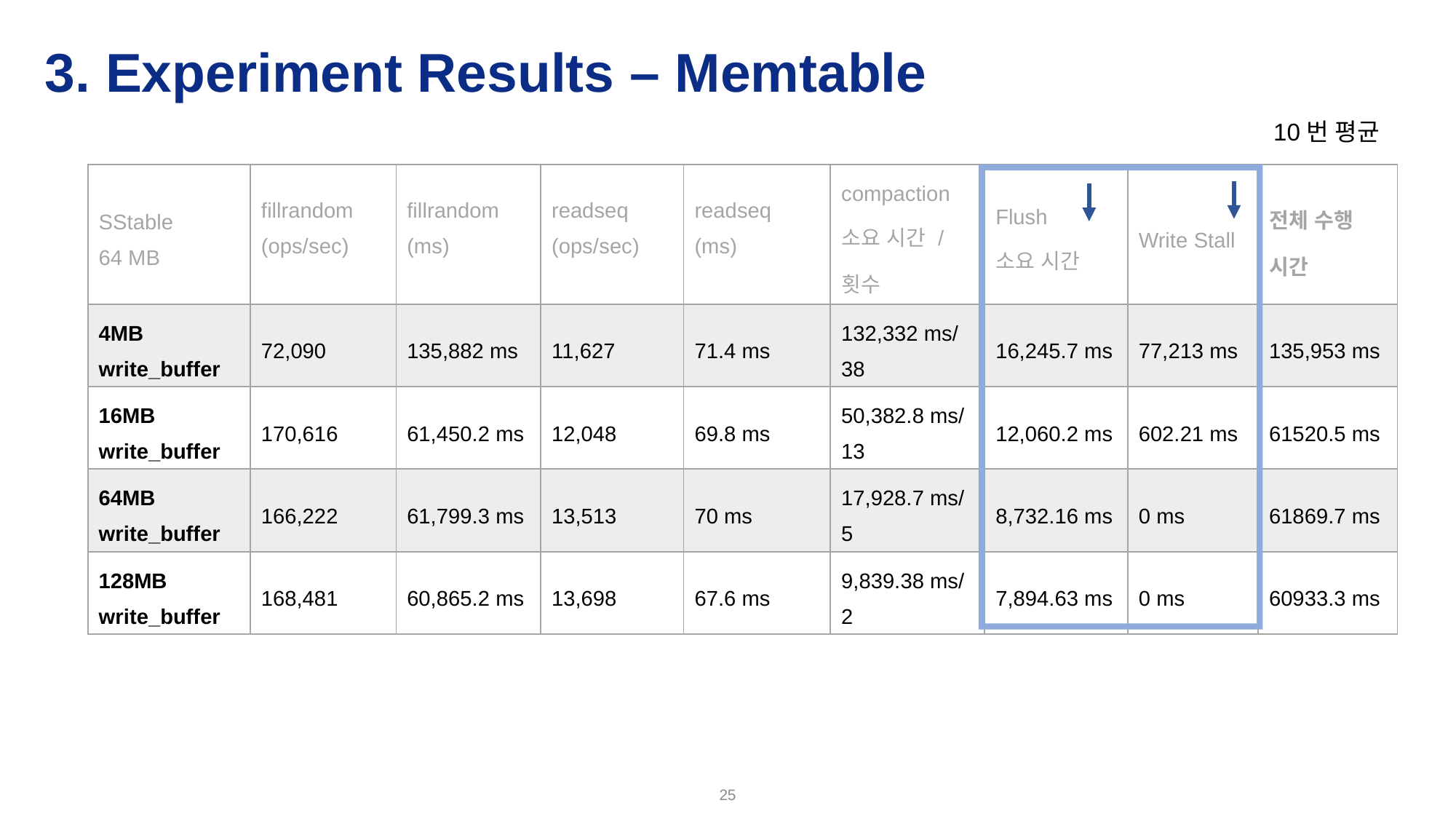

# 3. Experiment Results – Memtable
10번 평균
| SStable 64 MB | fillrandom (ops/sec) | fillrandom (ms) | readseq (ops/sec) | readseq (ms) | compaction 소요 시간 / 횟수 | Flush 소요 시간 | Write Stall | 전체 수행 시간 |
| --- | --- | --- | --- | --- | --- | --- | --- | --- |
| 4MB write\_buffer | 72,090 | 135,882 ms | 11,627 | 71.4 ms | 132,332 ms/ 38 | 16,245.7 ms | 77,213 ms | 135,953 ms |
| 16MB write\_buffer | 170,616 | 61,450.2 ms | 12,048 | 69.8 ms | 50,382.8 ms/ 13 | 12,060.2 ms | 602.21 ms | 61520.5 ms |
| 64MB write\_buffer | 166,222 | 61,799.3 ms | 13,513 | 70 ms | 17,928.7 ms/ 5 | 8,732.16 ms | 0 ms | 61869.7 ms |
| 128MB write\_buffer | 168,481 | 60,865.2 ms | 13,698 | 67.6 ms | 9,839.38 ms/ 2 | 7,894.63 ms | 0 ms | 60933.3 ms |

25